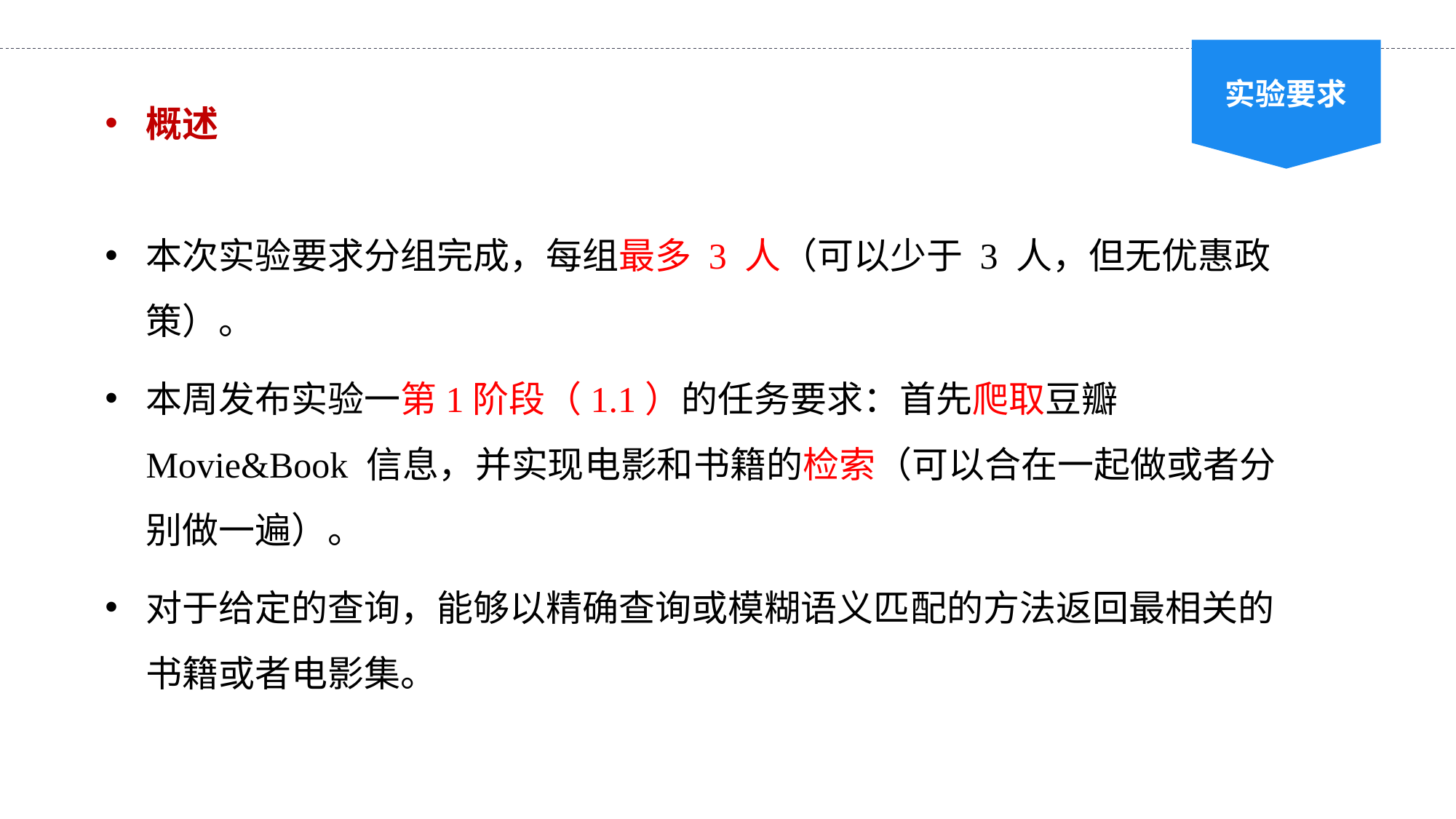

实验要求
概述
本次实验要求分组完成，每组最多 3 人（可以少于 3 人，但无优惠政策）。
本周发布实验一第1阶段（1.1）的任务要求：首先爬取豆瓣 Movie&Book 信息，并实现电影和书籍的检索（可以合在一起做或者分别做一遍）。
对于给定的查询，能够以精确查询或模糊语义匹配的方法返回最相关的书籍或者电影集。